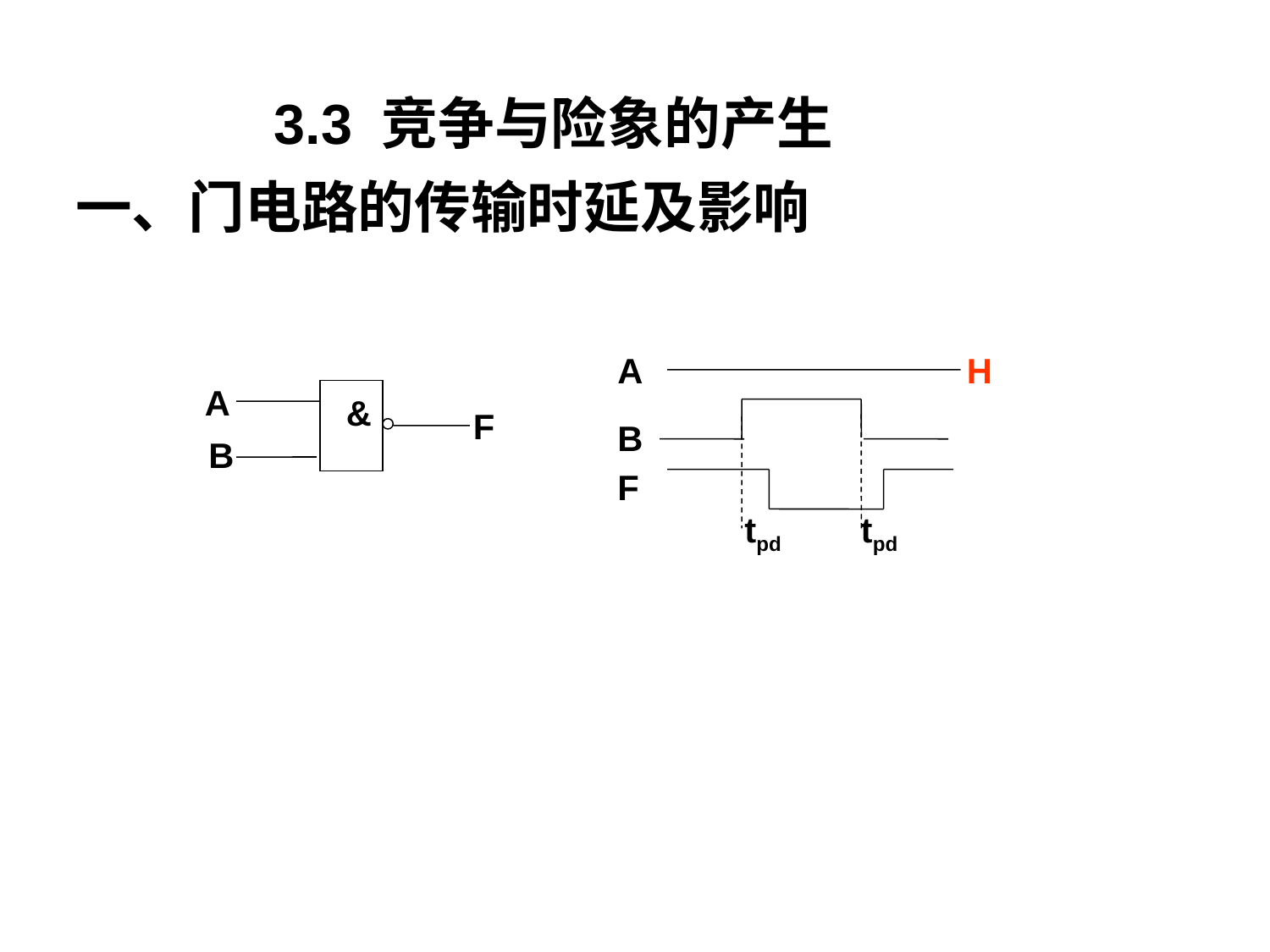

3.3 竞争与险象的产生
一、门电路的传输时延及影响
A
H

A

&

F

B

B
F

tpd
tpd